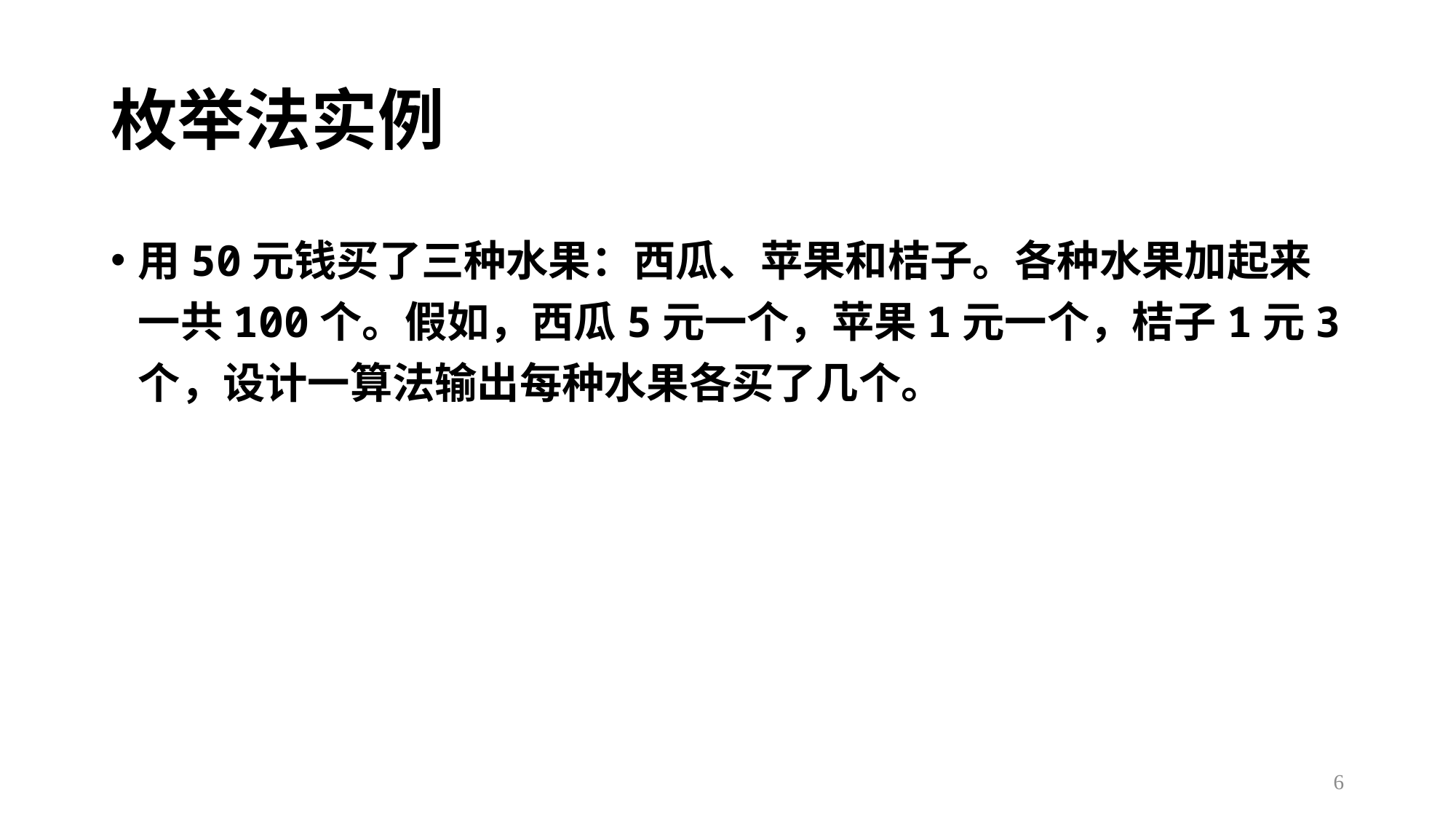

# 枚举法实例
用50元钱买了三种水果：西瓜、苹果和桔子。各种水果加起来一共100个。假如，西瓜5元一个，苹果1元一个，桔子1元3个，设计一算法输出每种水果各买了几个。
6